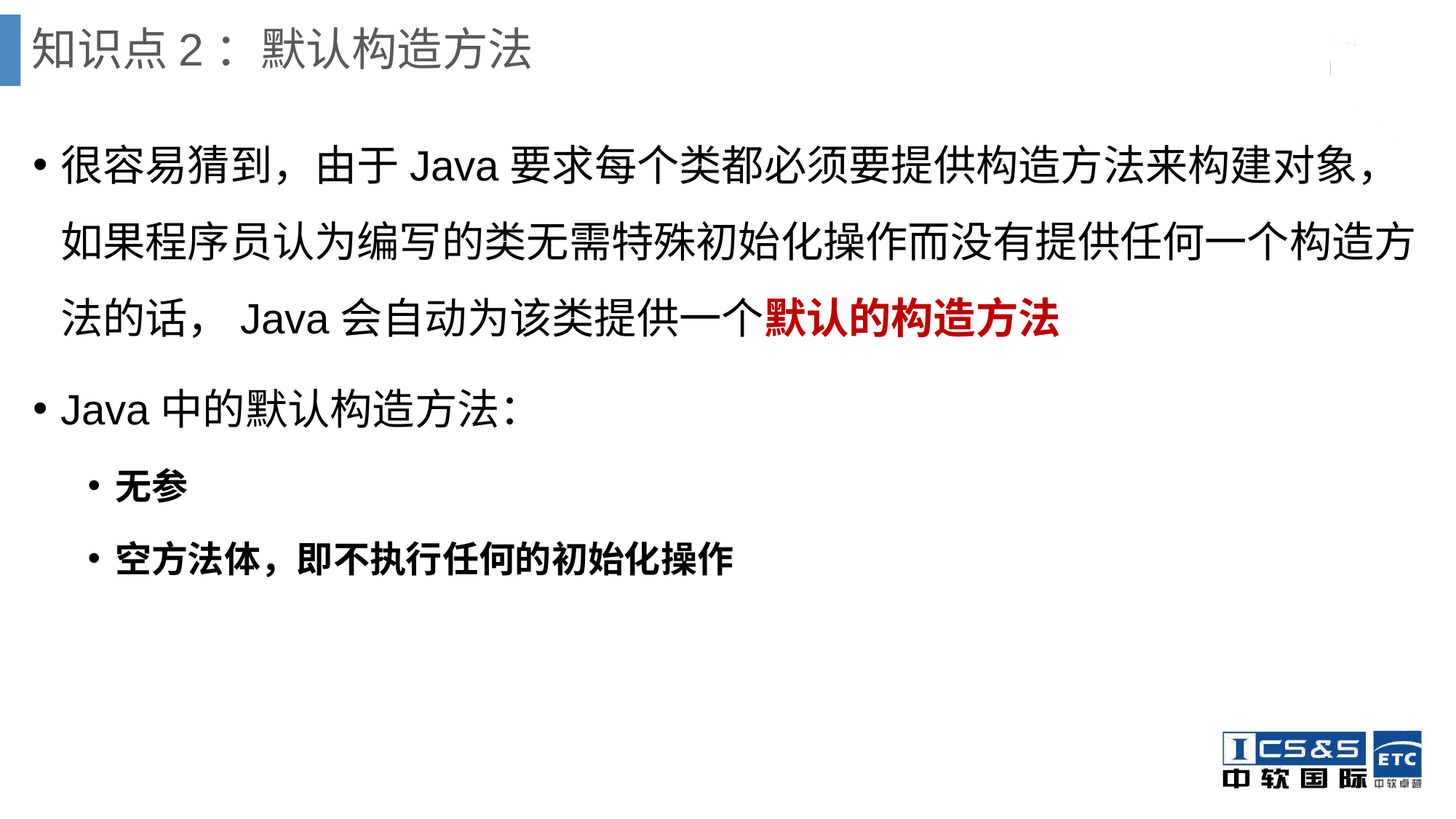

# 知识点2：默认构造方法
很容易猜到，由于Java要求每个类都必须要提供构造方法来构建对象，如果程序员认为编写的类无需特殊初始化操作而没有提供任何一个构造方法的话，Java会自动为该类提供一个默认的构造方法
Java中的默认构造方法：
无参
空方法体，即不执行任何的初始化操作